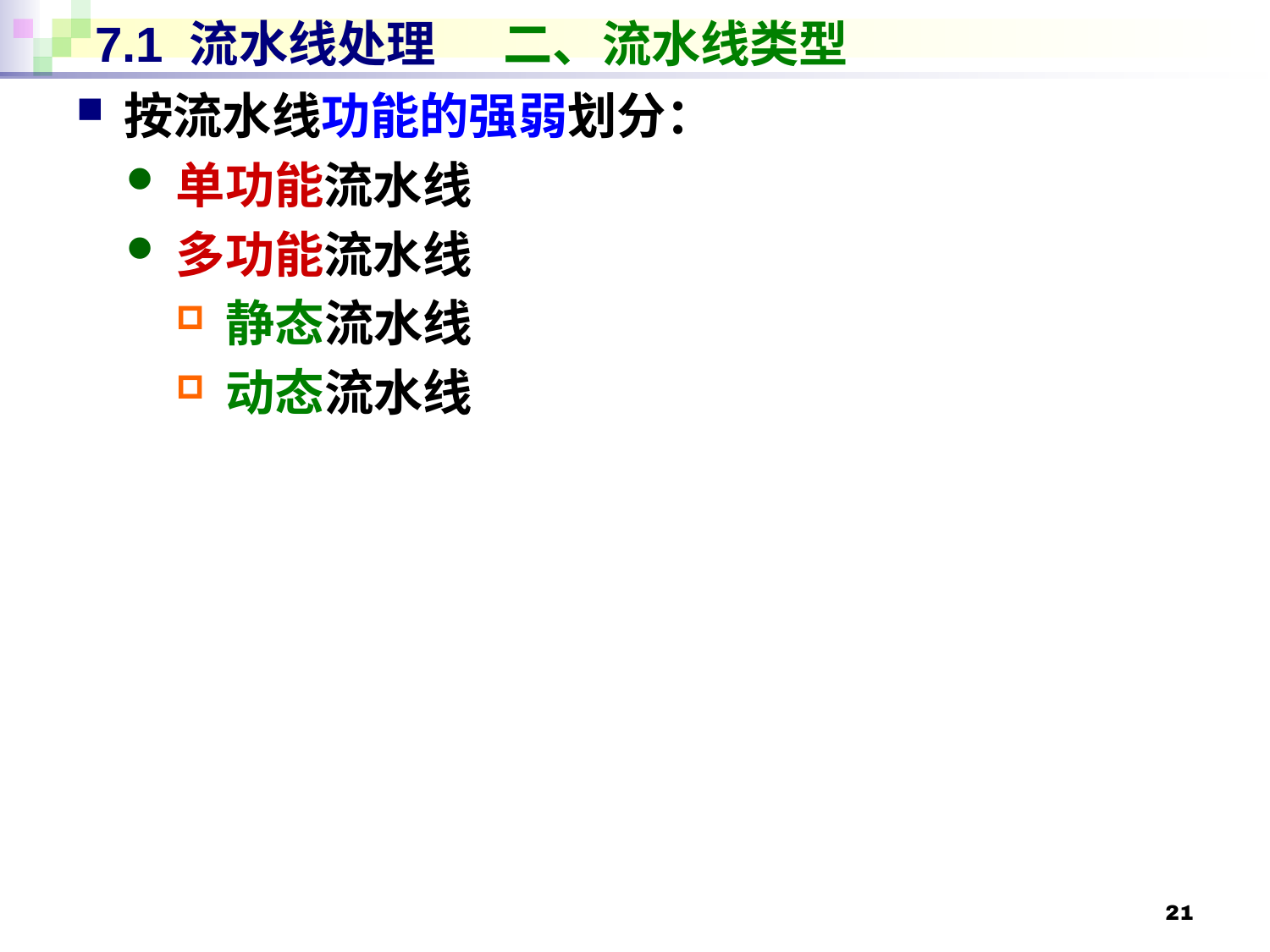

# 7.1 流水线处理      二、流水线类型
按流水线功能的强弱划分：
单功能流水线
多功能流水线
静态流水线
动态流水线
21